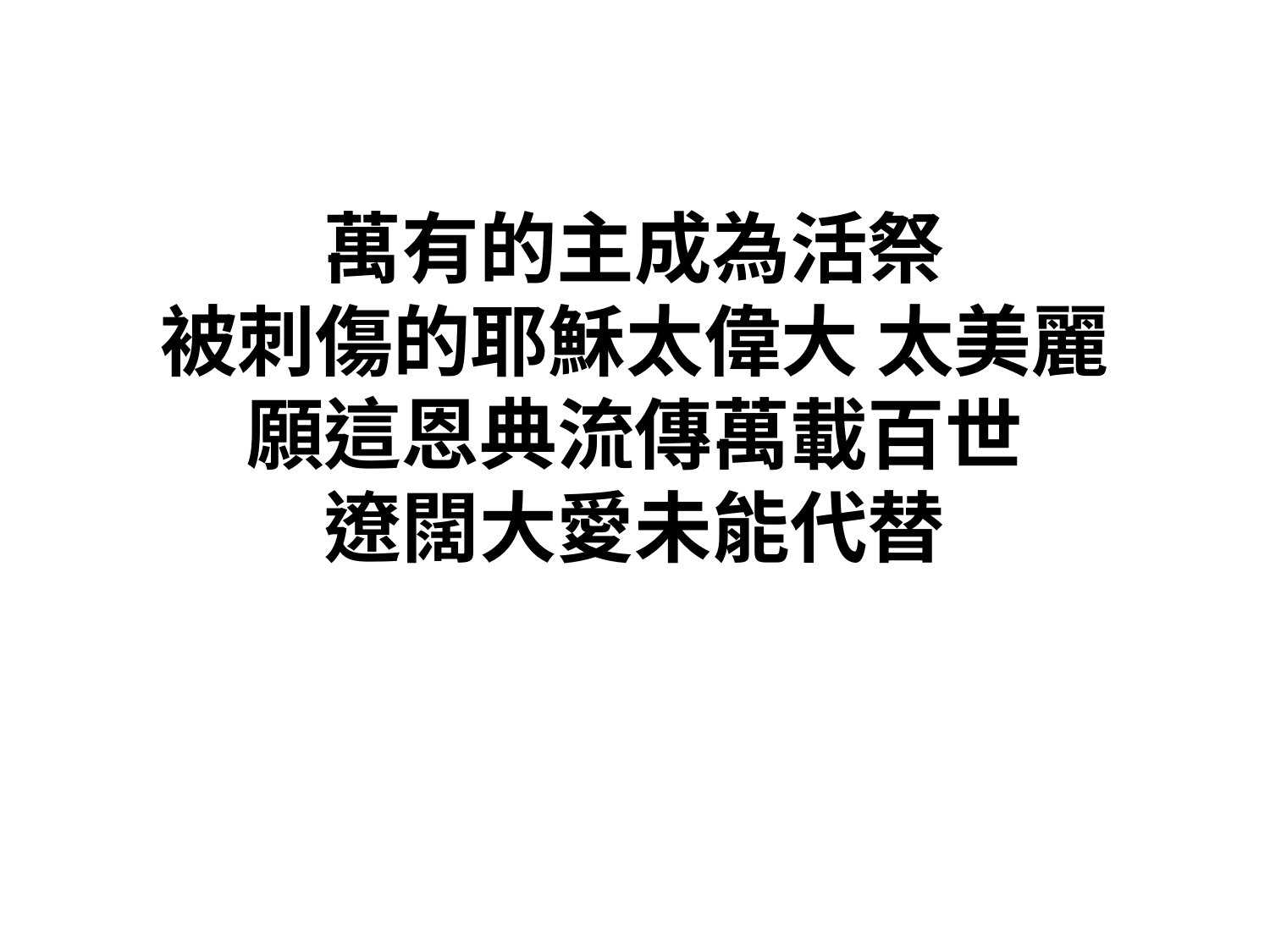

# 萬有的主成為活祭 被刺傷的耶穌太偉大 太美麗 願這恩典流傳萬載百世 遼闊大愛未能代替